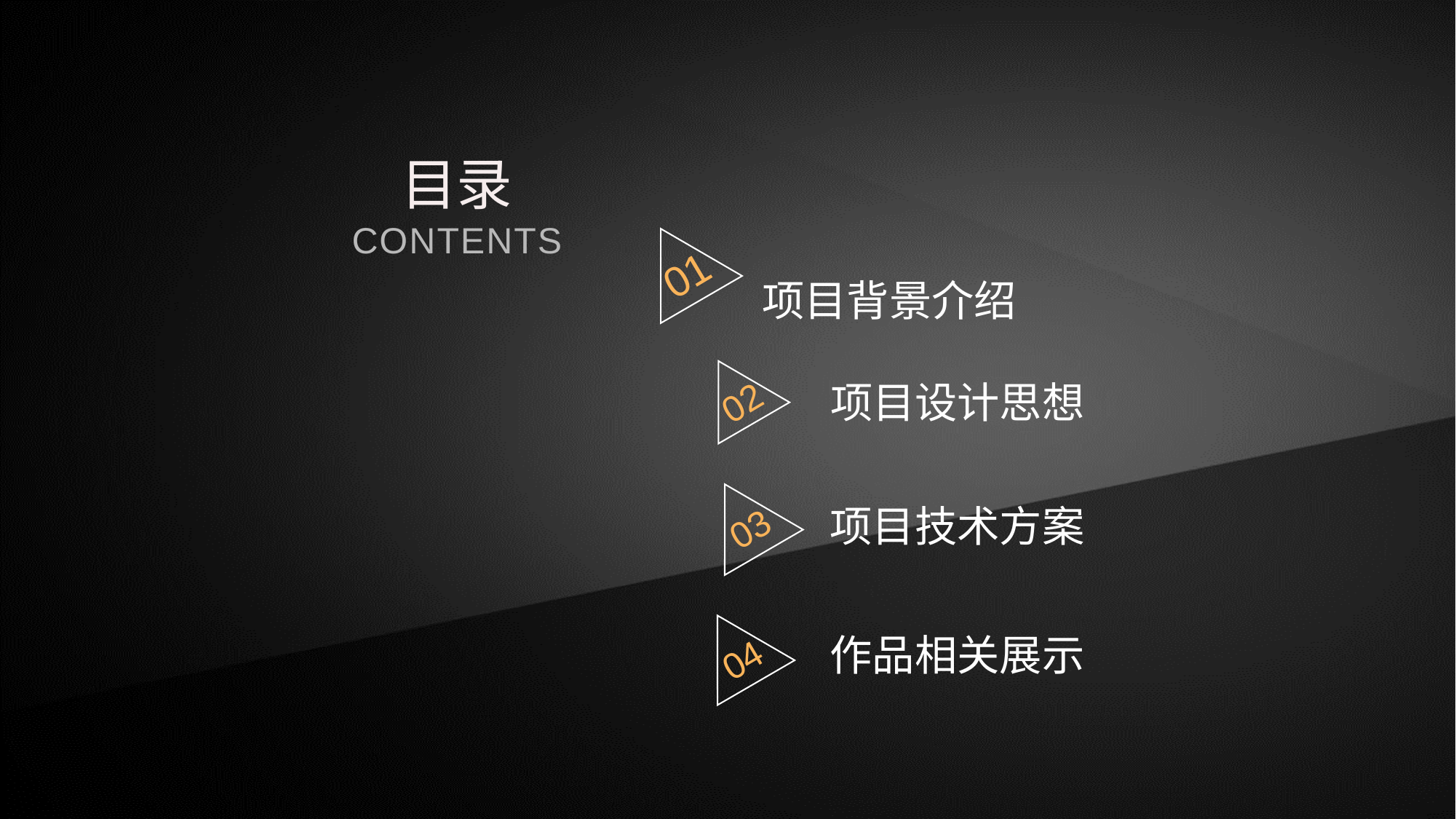

目录
CONTENTS
01
项目背景介绍
02
项目设计思想
03
项目技术方案
04
作品相关展示